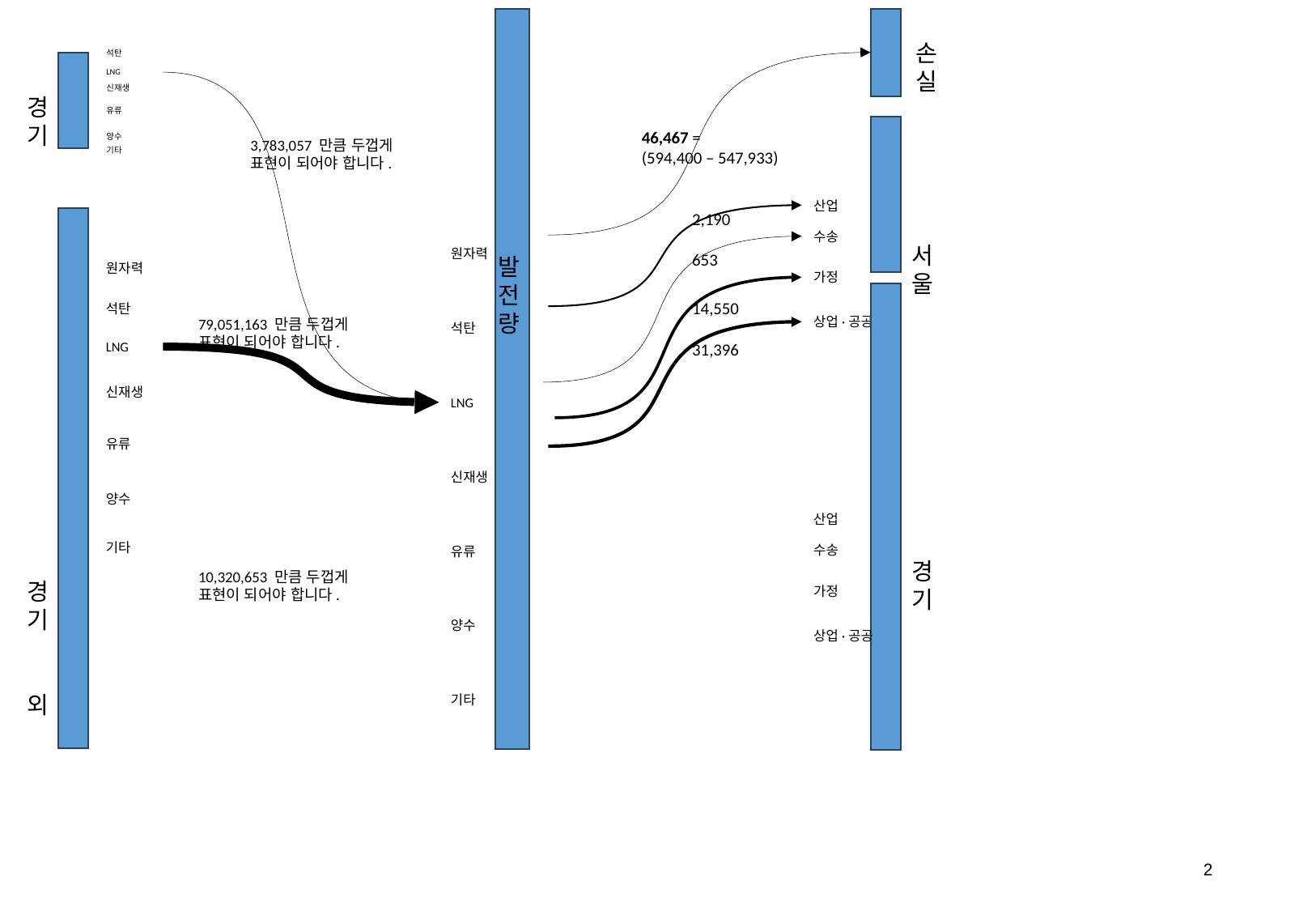

전력공급
전력수요

손실
석탄

LNG
신재생
경기
유류

46,467 =
(594,400 – 547,933)
양수
3,783,057 만큼 두껍게 표현이 되어야 합니다.
기타
산업
2,190

수송
서울
원자력
653
발전량
원자력
가정

14,550
석탄
상업·공공
79,051,163 만큼 두껍게 표현이 되어야 합니다.
석탄
LNG
31,396
신재생
LNG
유류
신재생
양수
산업
기타
수송
유류
경기
10,320,653 만큼 두껍게 표현이 되어야 합니다.
경기

외
가정
양수
상업·공공
[차트]
Echart에서 sankey쪽 중에서 활용해야할것 같습니다.
기타
[자료] 지역에너지통계연보
Ⅴ-1 지역별 발전량
Ⅴ-4 지역별 전력 소비
2